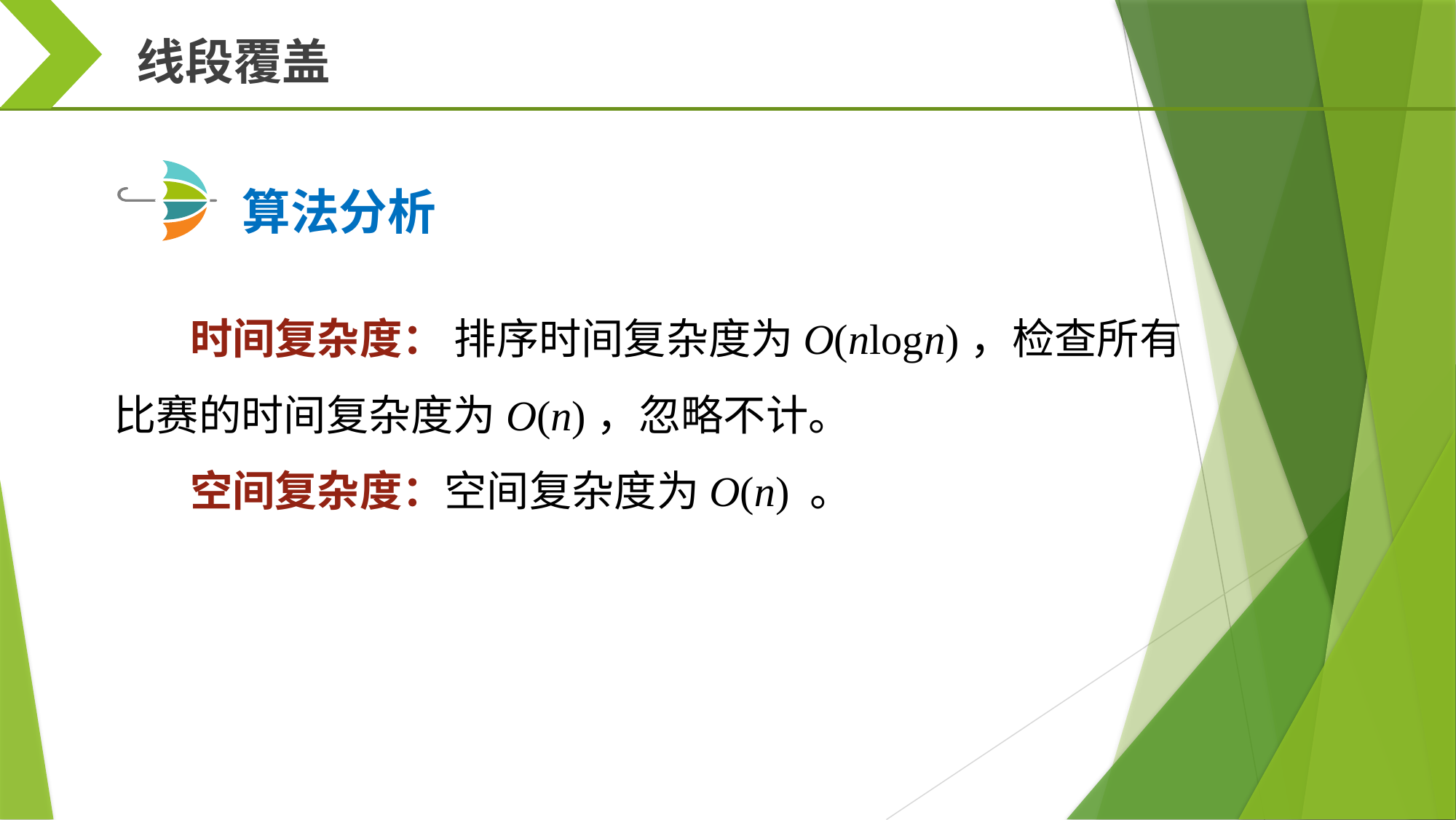

线段覆盖

算法分析
时间复杂度： 排序时间复杂度为O(nlogn)，检查所有比赛的时间复杂度为O(n)，忽略不计。
空间复杂度：空间复杂度为O(n) 。